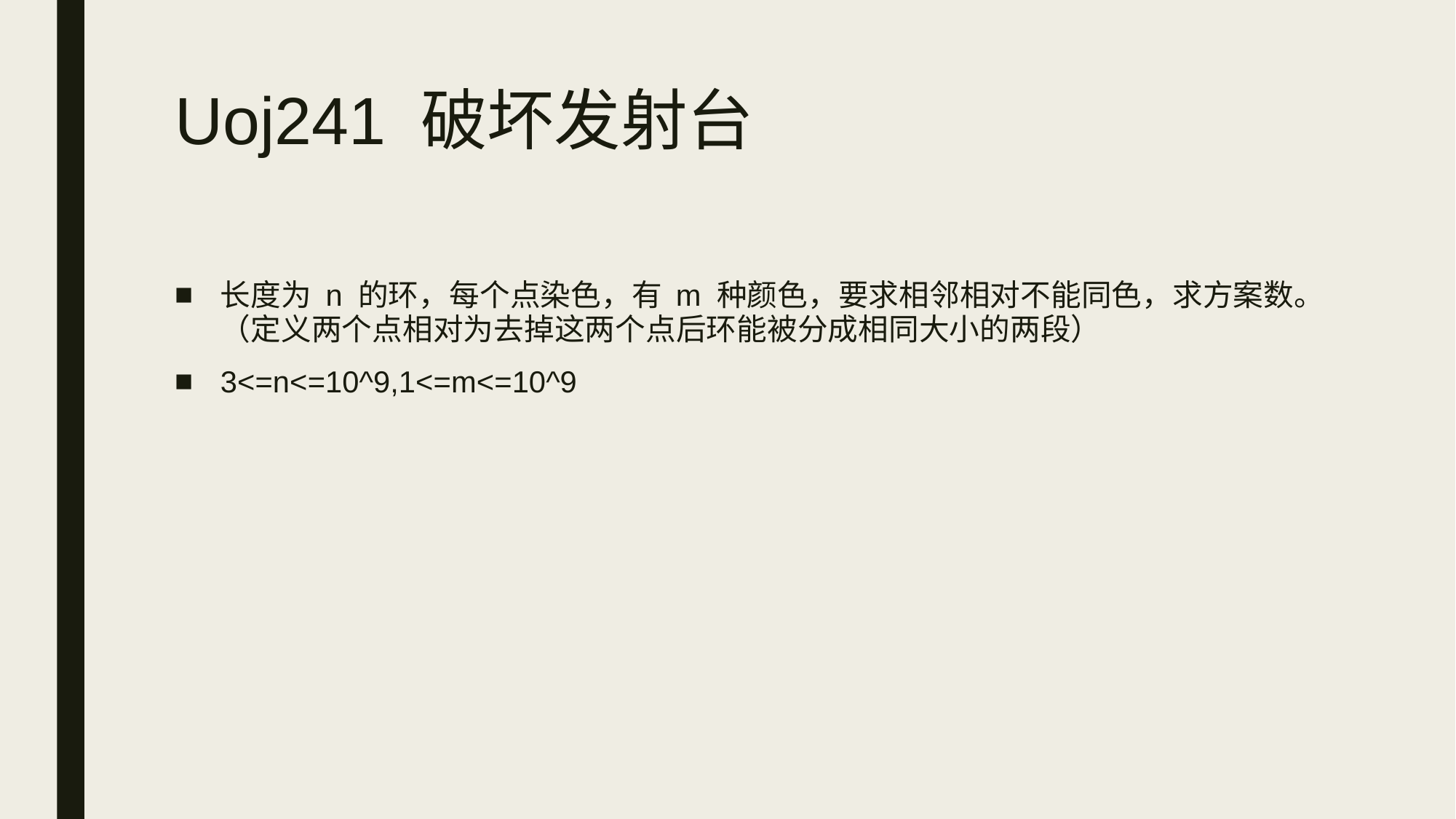

# Uoj241 破坏发射台
长度为 n 的环，每个点染色，有 m 种颜色，要求相邻相对不能同色，求方案数。（定义两个点相对为去掉这两个点后环能被分成相同大小的两段）
3<=n<=10^9,1<=m<=10^9